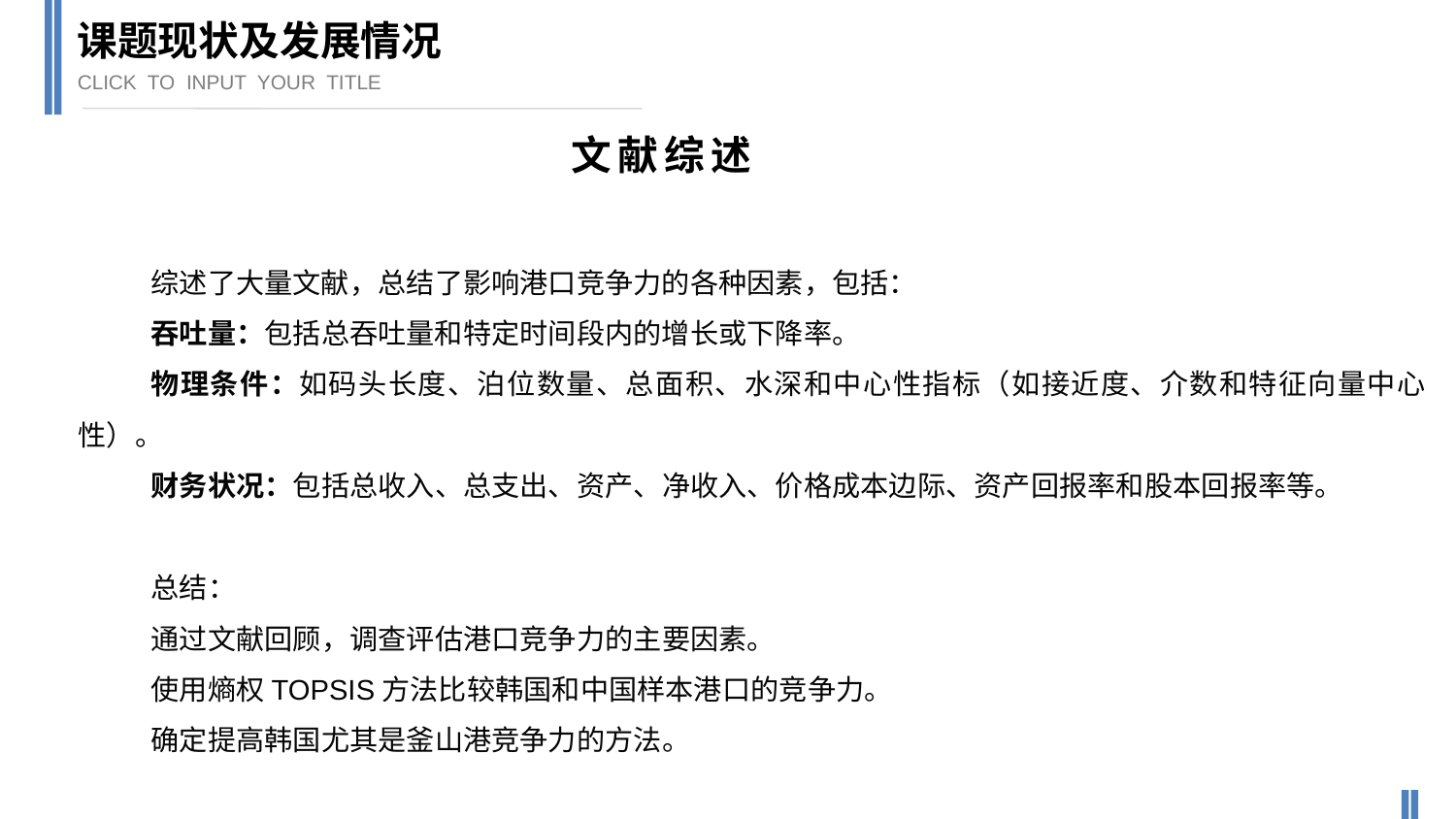

课题现状及发展情况
CLICK  TO  INPUT  YOUR  TITLE
文献综述
综述了大量文献，总结了影响港口竞争力的各种因素，包括：
吞吐量：包括总吞吐量和特定时间段内的增长或下降率。
物理条件：如码头长度、泊位数量、总面积、水深和中心性指标（如接近度、介数和特征向量中心性）。
财务状况：包括总收入、总支出、资产、净收入、价格成本边际、资产回报率和股本回报率等。

总结：
通过文献回顾，调查评估港口竞争力的主要因素。
使用熵权TOPSIS方法比较韩国和中国样本港口的竞争力。
确定提高韩国尤其是釜山港竞争力的方法。